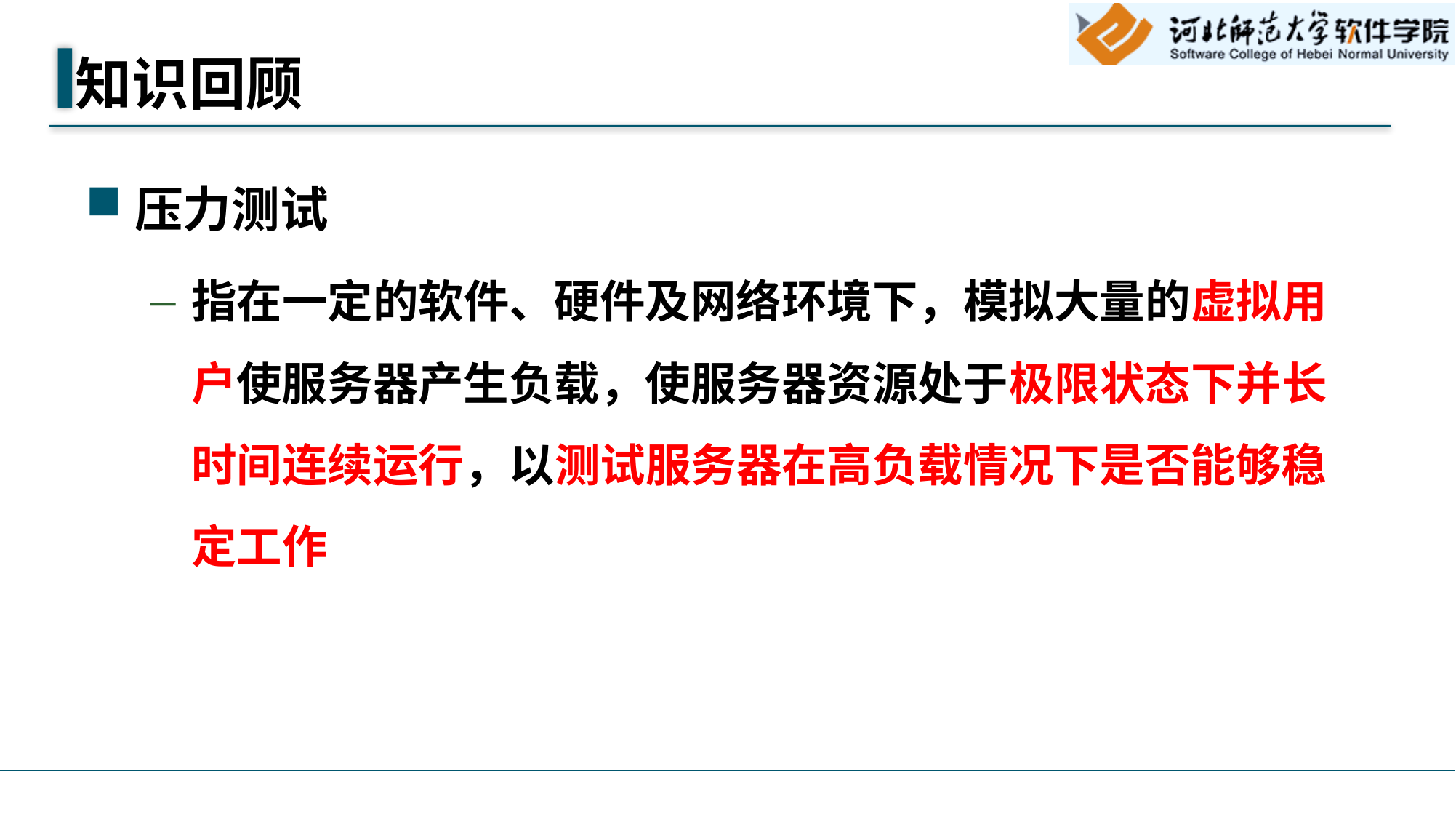

# 知识回顾
压力测试
指在一定的软件、硬件及网络环境下，模拟大量的虚拟用户使服务器产生负载，使服务器资源处于极限状态下并长时间连续运行，以测试服务器在高负载情况下是否能够稳定工作